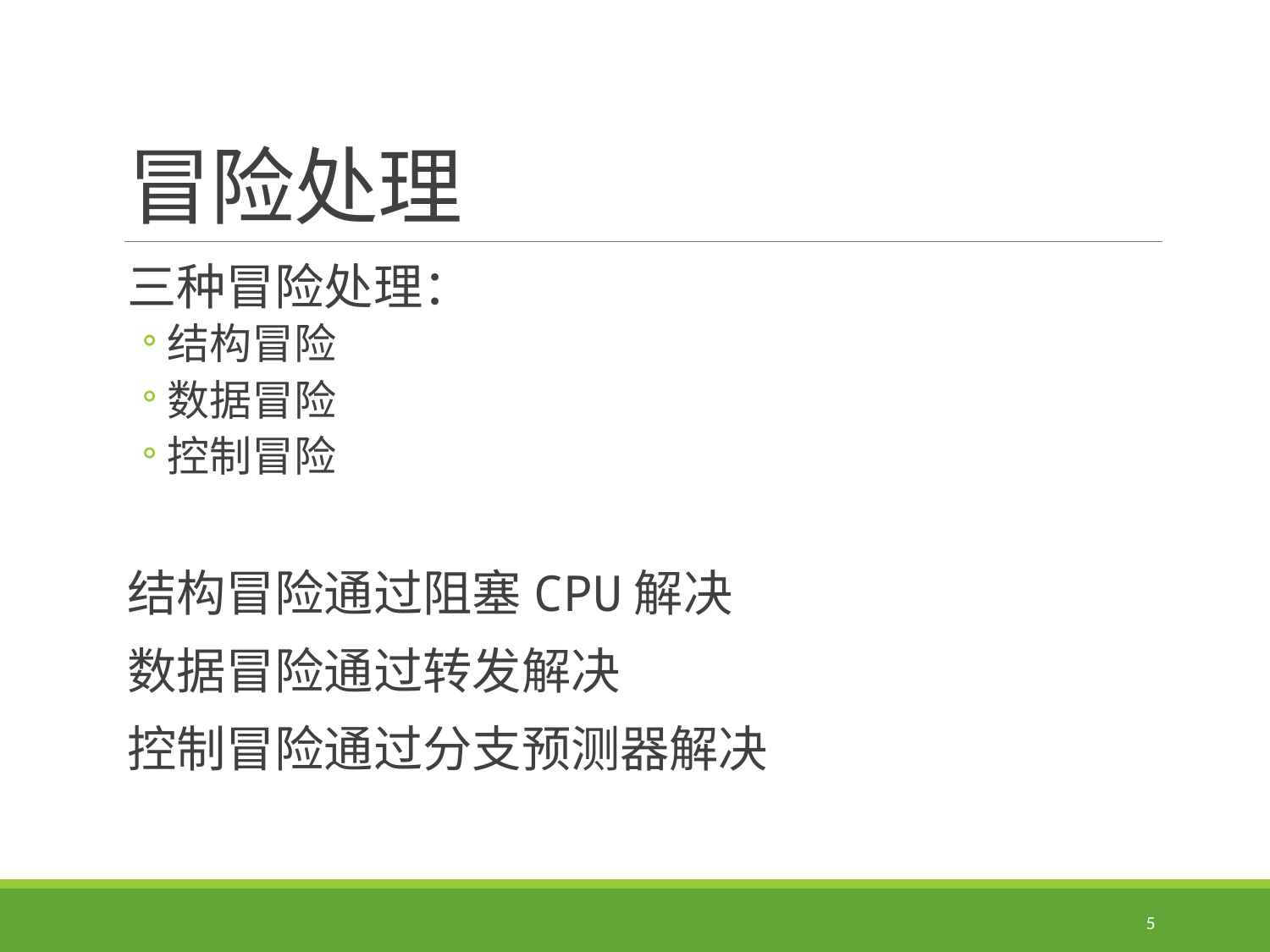

# 冒险处理
三种冒险处理：
结构冒险
数据冒险
控制冒险

结构冒险通过阻塞CPU解决
数据冒险通过转发解决
控制冒险通过分支预测器解决
5